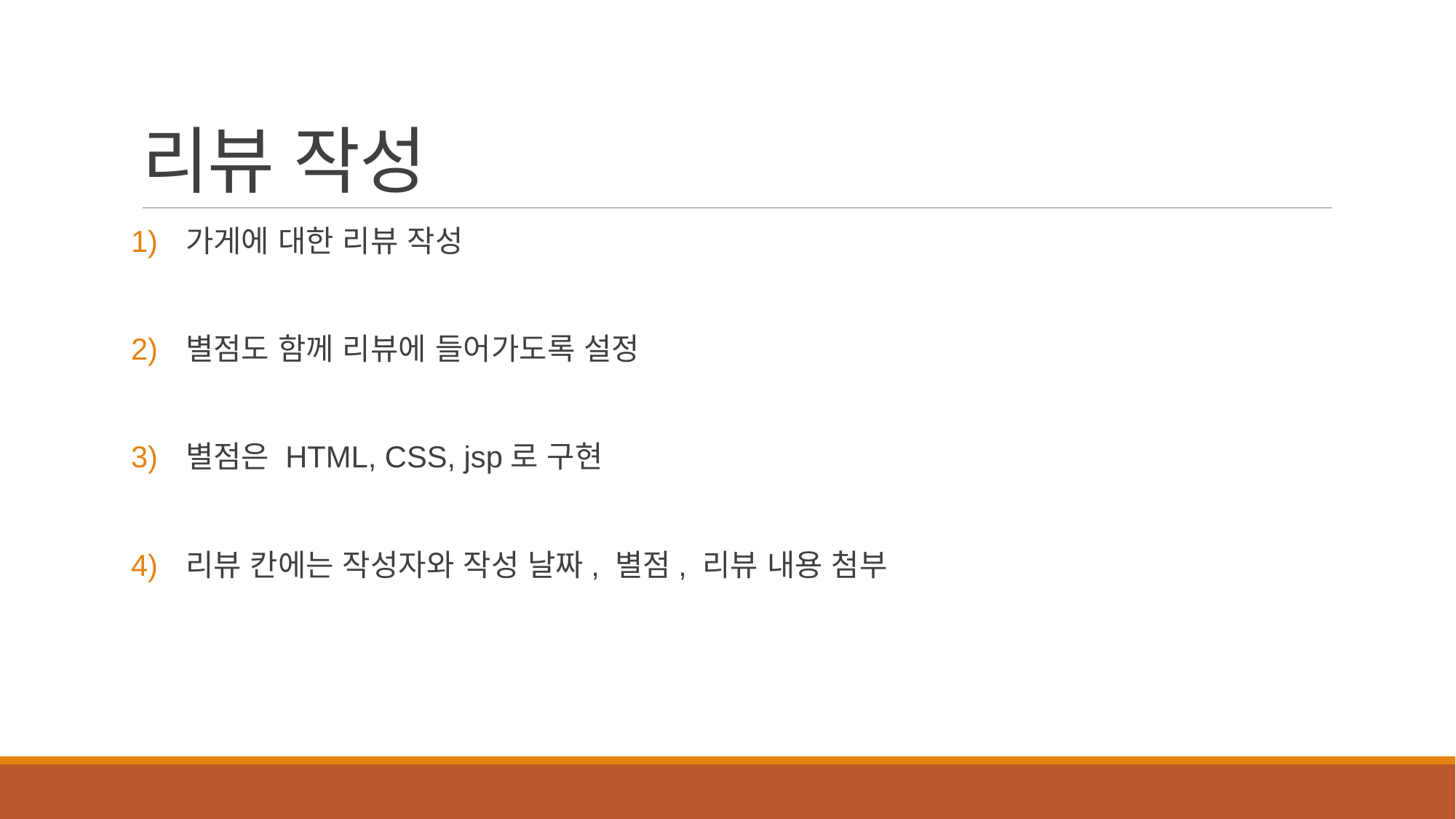

# 리뷰 작성
가게에 대한 리뷰 작성

별점도 함께 리뷰에 들어가도록 설정

별점은 HTML, CSS, jsp로 구현

리뷰 칸에는 작성자와 작성 날짜, 별점, 리뷰 내용 첨부